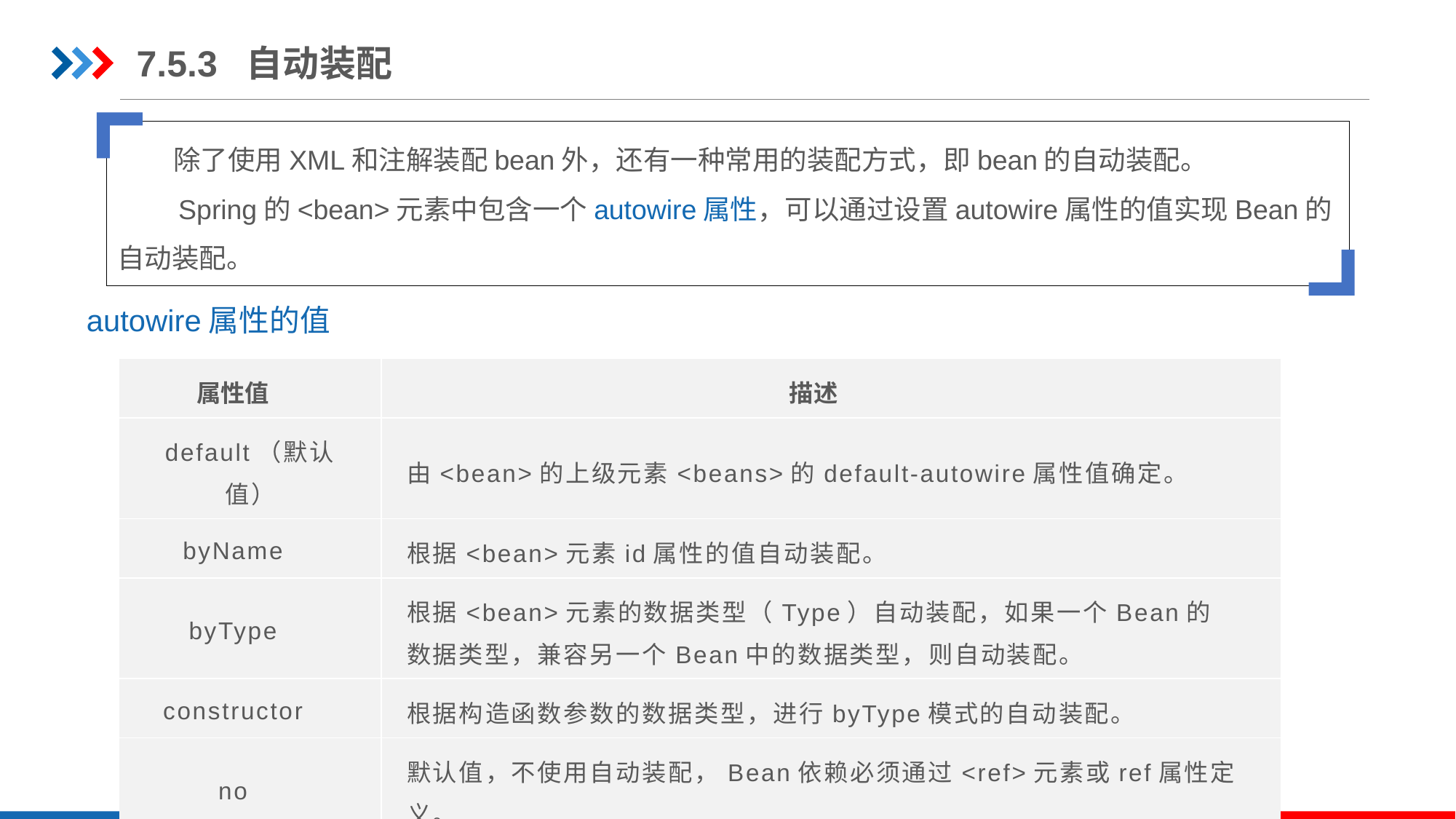

7.5.3  自动装配

        除了使用XML和注解装配bean外，还有一种常用的装配方式，即bean的自动装配。
        Spring的<bean>元素中包含一个autowire属性，可以通过设置autowire属性的值实现Bean的自动装配。

autowire属性的值
| 属性值 | 描述 |
| --- | --- |
| default（默认值） | 由<bean>的上级元素<beans>的default-autowire属性值确定。 |
| byName | 根据<bean>元素id属性的值自动装配。 |
| byType | 根据<bean>元素的数据类型（Type）自动装配，如果一个Bean的数据类型，兼容另一个Bean中的数据类型，则自动装配。 |
| constructor | 根据构造函数参数的数据类型，进行byType模式的自动装配。 |
| no | 默认值，不使用自动装配，Bean依赖必须通过<ref>元素或ref属性定义。 |